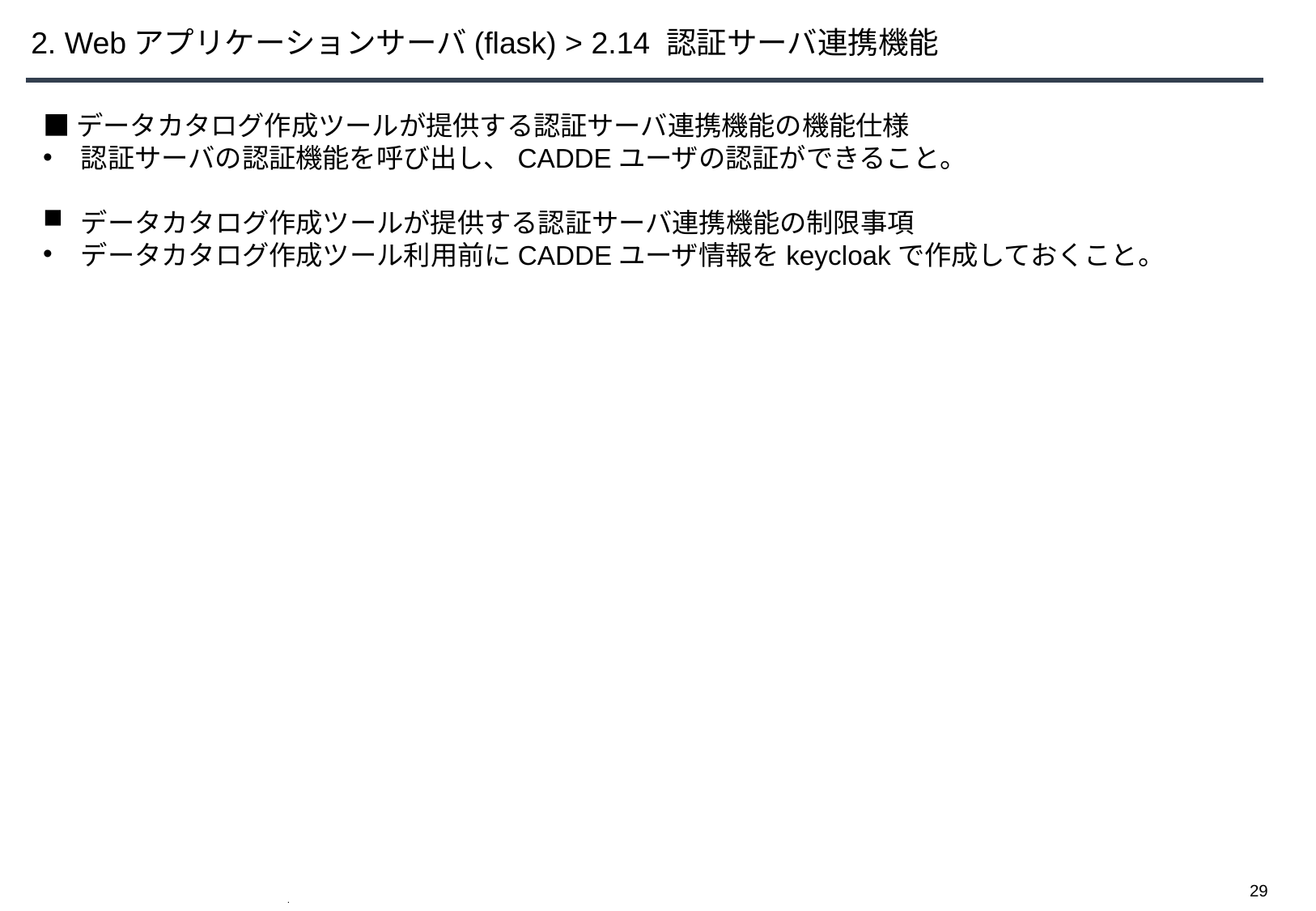

# 2. Webアプリケーションサーバ(flask) > 2.14 認証サーバ連携機能
■データカタログ作成ツールが提供する認証サーバ連携機能の機能仕様
認証サーバの認証機能を呼び出し、CADDEユーザの認証ができること。

データカタログ作成ツールが提供する認証サーバ連携機能の制限事項
データカタログ作成ツール利用前にCADDEユーザ情報をkeycloakで作成しておくこと。